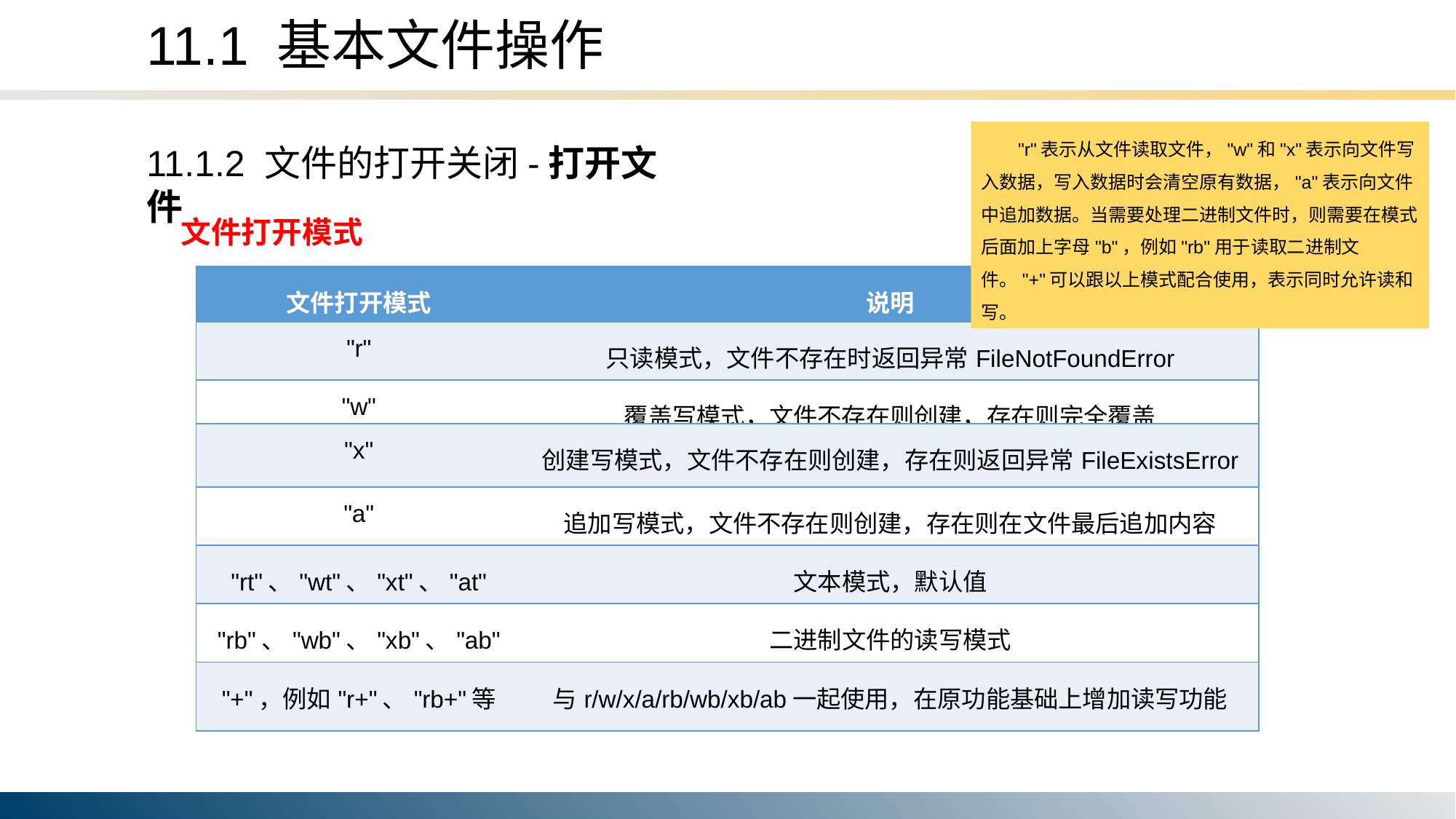

11.1 基本文件操作
"r"表示从文件读取文件，"w"和"x"表示向文件写入数据，写入数据时会清空原有数据，"a"表示向文件中追加数据。当需要处理二进制文件时，则需要在模式后面加上字母"b"，例如"rb"用于读取二进制文件。"+"可以跟以上模式配合使用，表示同时允许读和写。
11.1.2 文件的打开关闭-打开文件
文件打开模式
| 文件打开模式 | 说明 |
| --- | --- |
| "r" | 只读模式，文件不存在时返回异常FileNotFoundError |
| "w" | 覆盖写模式，文件不存在则创建，存在则完全覆盖 |
| "x" | 创建写模式，文件不存在则创建，存在则返回异常FileExistsError |
| "a" | 追加写模式，文件不存在则创建，存在则在文件最后追加内容 |
| "rt"、"wt"、"xt"、"at" | 文本模式，默认值 |
| "rb"、"wb"、"xb"、"ab" | 二进制文件的读写模式 |
| "+"，例如"r+"、"rb+"等 | 与r/w/x/a/rb/wb/xb/ab一起使用，在原功能基础上增加读写功能 |